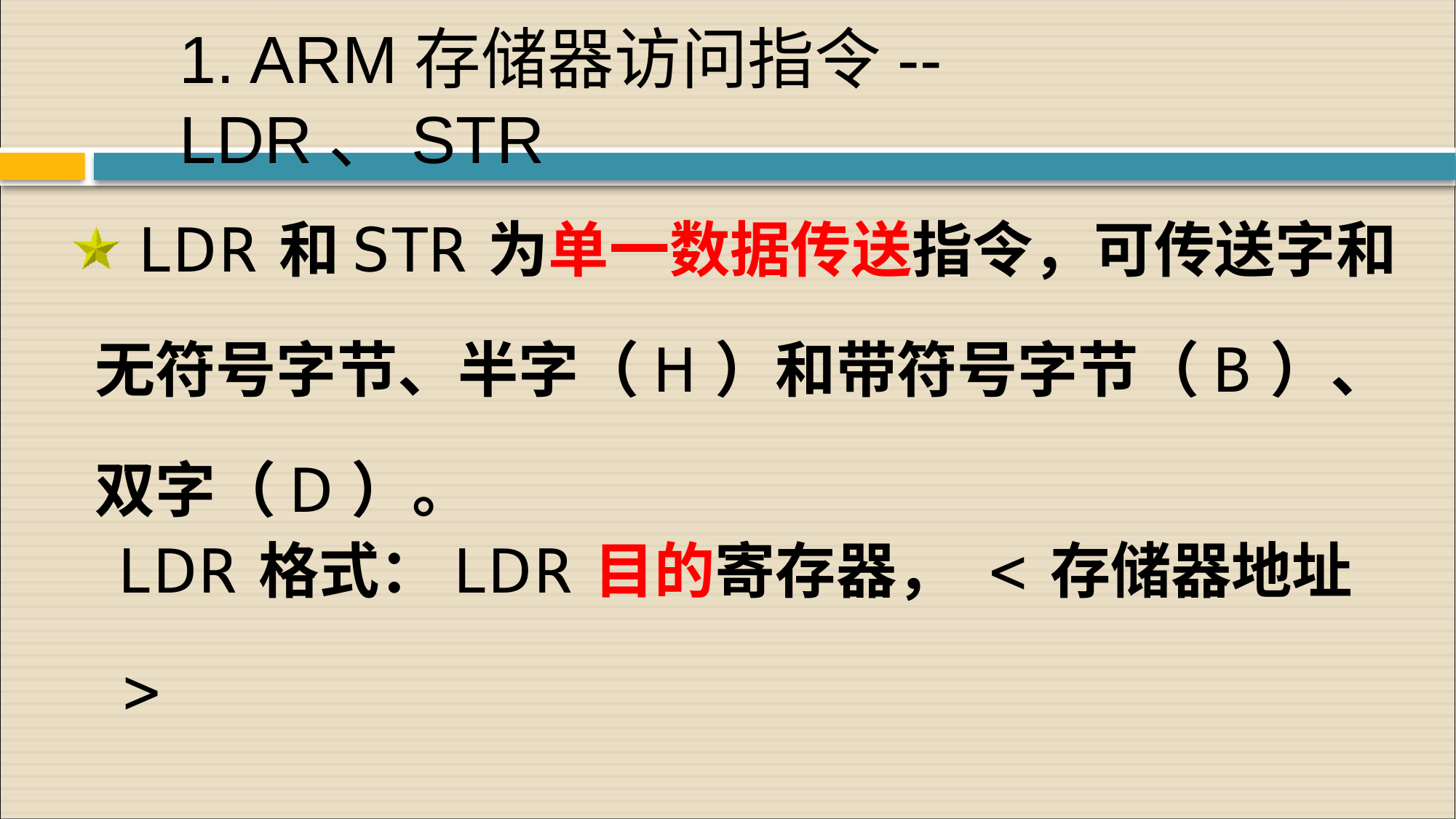

# 1. ARM存储器访问指令--LDR、STR
 LDR和STR为单一数据传送指令，可传送字和无符号字节、半字（H）和带符号字节（B）、双字（D）。
LDR格式：LDR目的寄存器， <存储器地址>
STR格式：STR源寄存器， <存储器地址>